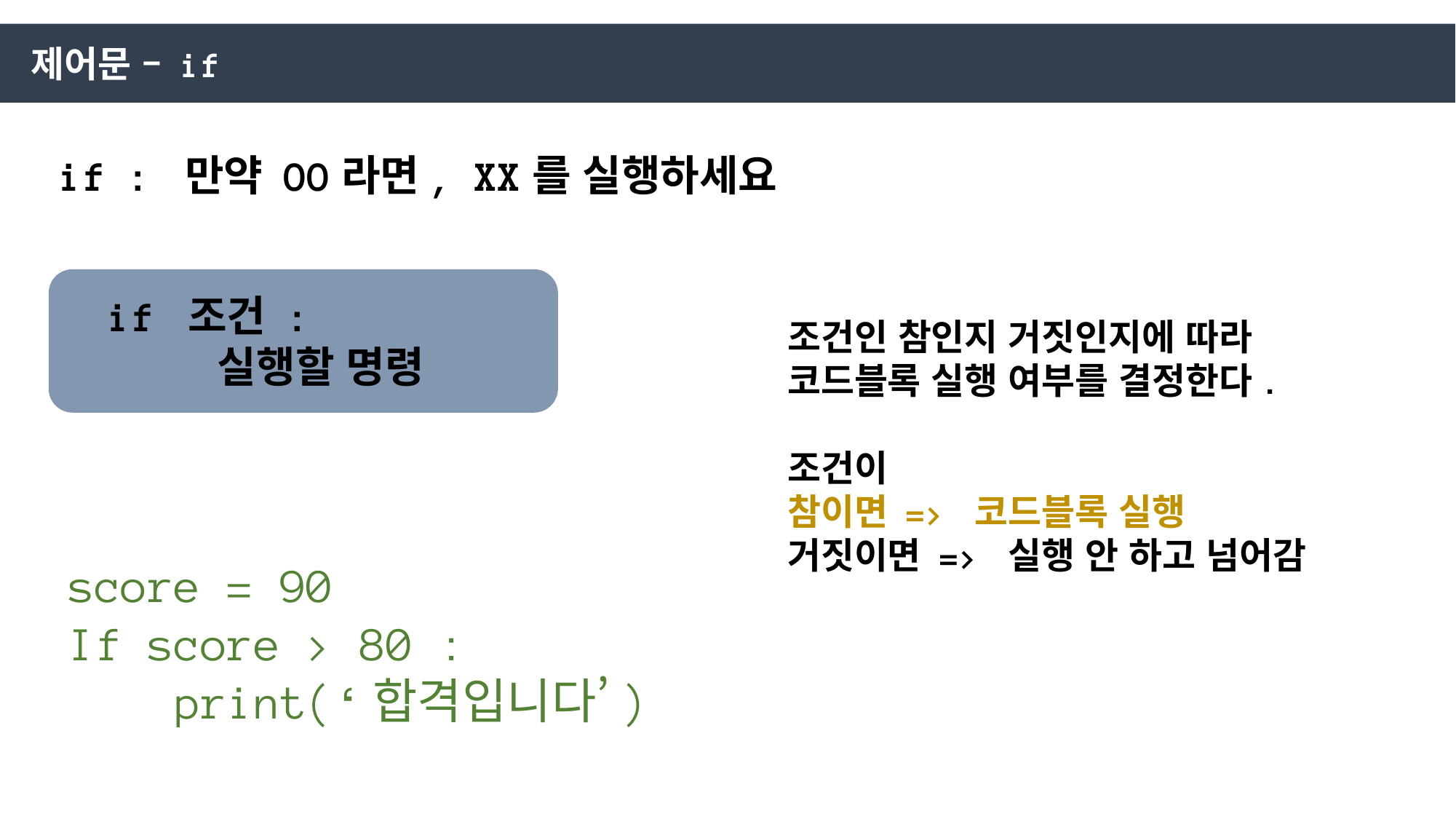

제어문 – if

if : 만약 OO라면, XX를 실행하세요

if 조건 :
	실행할 명령
조건인 참인지 거짓인지에 따라
코드블록 실행 여부를 결정한다.

조건이
참이면 => 코드블록 실행
거짓이면 => 실행 안 하고 넘어감
score = 90
If score > 80 :
    print(‘합격입니다’)